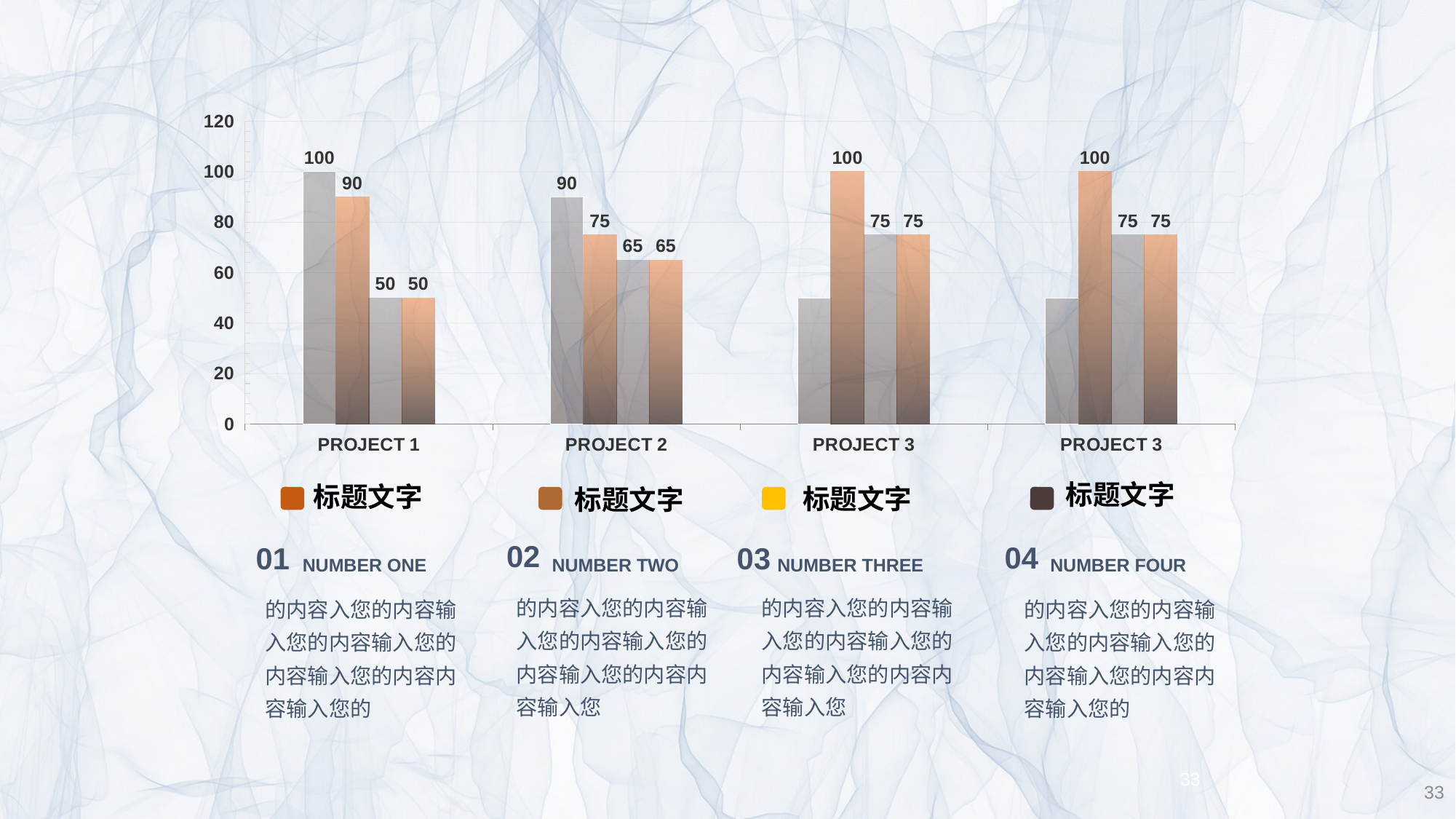

### Chart

| Category | Series 1 | Series 2 | Series 3 | Series 32 |
|---|---|---|---|---|
| PROJECT 1 | 100.0 | 90.0 | 50.0 | 50.0 |
| PROJECT 2 | 90.0 | 75.0 | 65.0 | 65.0 |
| PROJECT 3 | 50.0 | 100.0 | 75.0 | 75.0 |
| PROJECT 3 | 50.0 | 100.0 | 75.0 | 75.0 |
标题文字

标题文字

标题文字

标题文字

02
NUMBER TWO
的内容入您的内容输入您的内容输入您的内容输入您的内容内容输入您
04
NUMBER FOUR
的内容入您的内容输入您的内容输入您的内容输入您的内容内容输入您的
01
NUMBER ONE
的内容入您的内容输入您的内容输入您的内容输入您的内容内容输入您的
03
NUMBER THREE
的内容入您的内容输入您的内容输入您的内容输入您的内容内容输入您
33
33